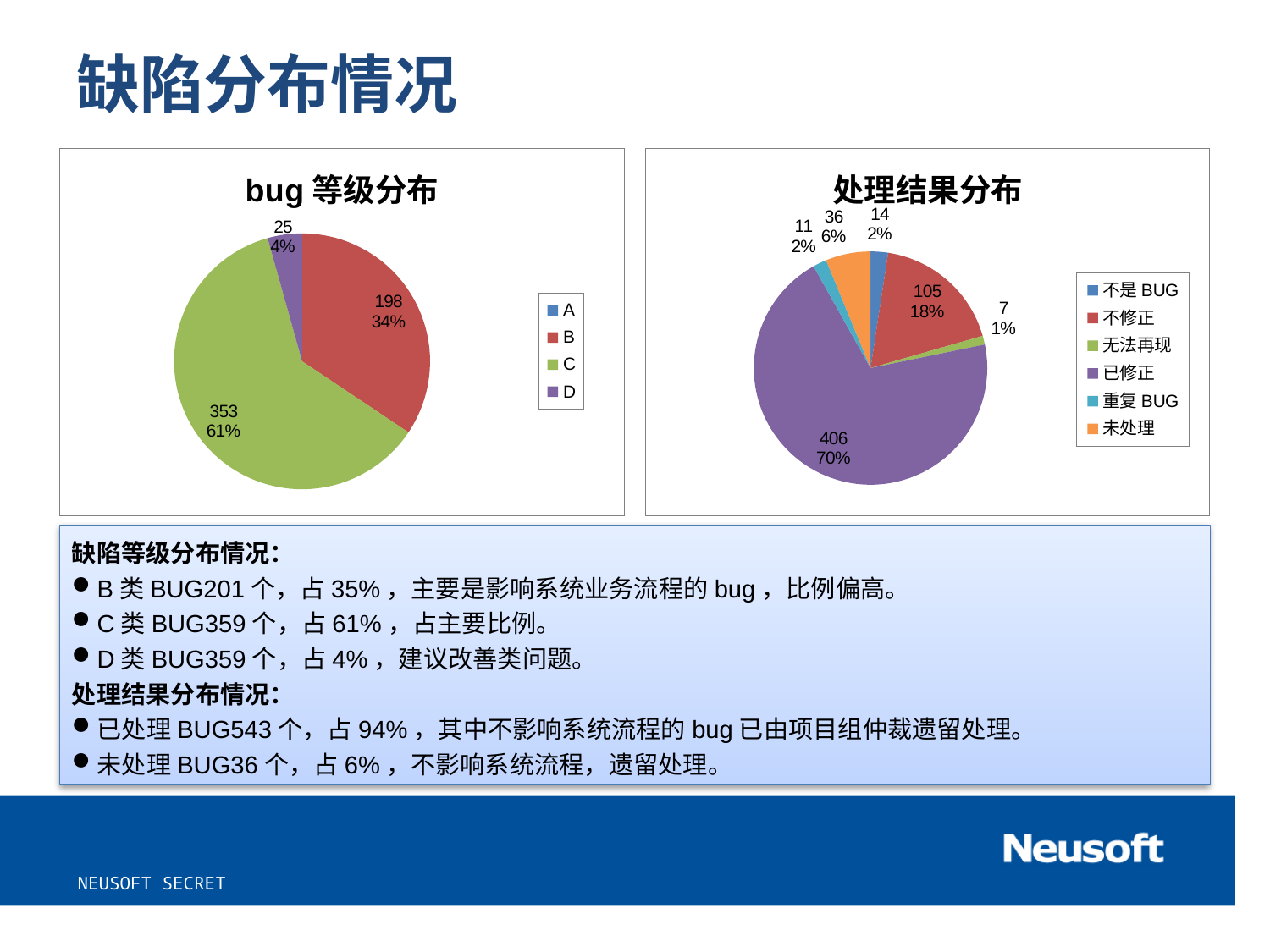

# 缺陷分布情况

### Chart:

| Category | bug等级分布 |
|---|---|
| A | None |
| B | 198.0 |
| C | 353.0 |
| D | 25.0 |

### Chart:

| Category | 处理结果分布 |
|---|---|
| 不是BUG | 14.0 |
| 不修正 | 105.0 |
| 无法再现 | 7.0 |
| 已修正 | 406.0 |
| 重复BUG | 11.0 |
| 未处理 | 36.0 |
缺陷等级分布情况：
B类BUG201个，占35%，主要是影响系统业务流程的bug，比例偏高。
C类BUG359个，占61%，占主要比例。
D类BUG359个，占4%，建议改善类问题。
处理结果分布情况：
已处理BUG543个，占94%，其中不影响系统流程的bug已由项目组仲裁遗留处理。
未处理BUG36个，占6%，不影响系统流程，遗留处理。